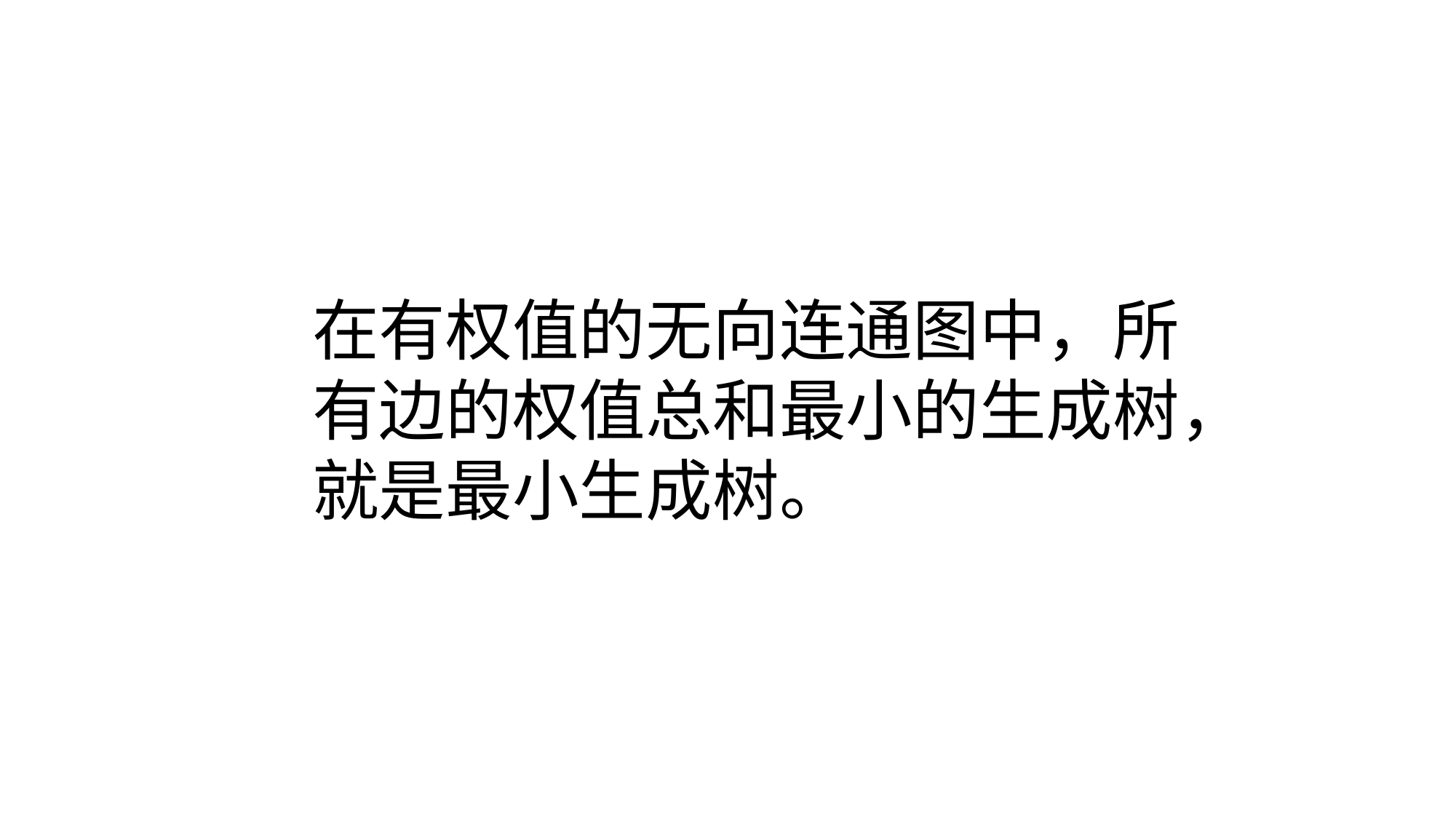

在有权值的无向连通图中，所有边的权值总和最小的生成树，就是最小生成树。